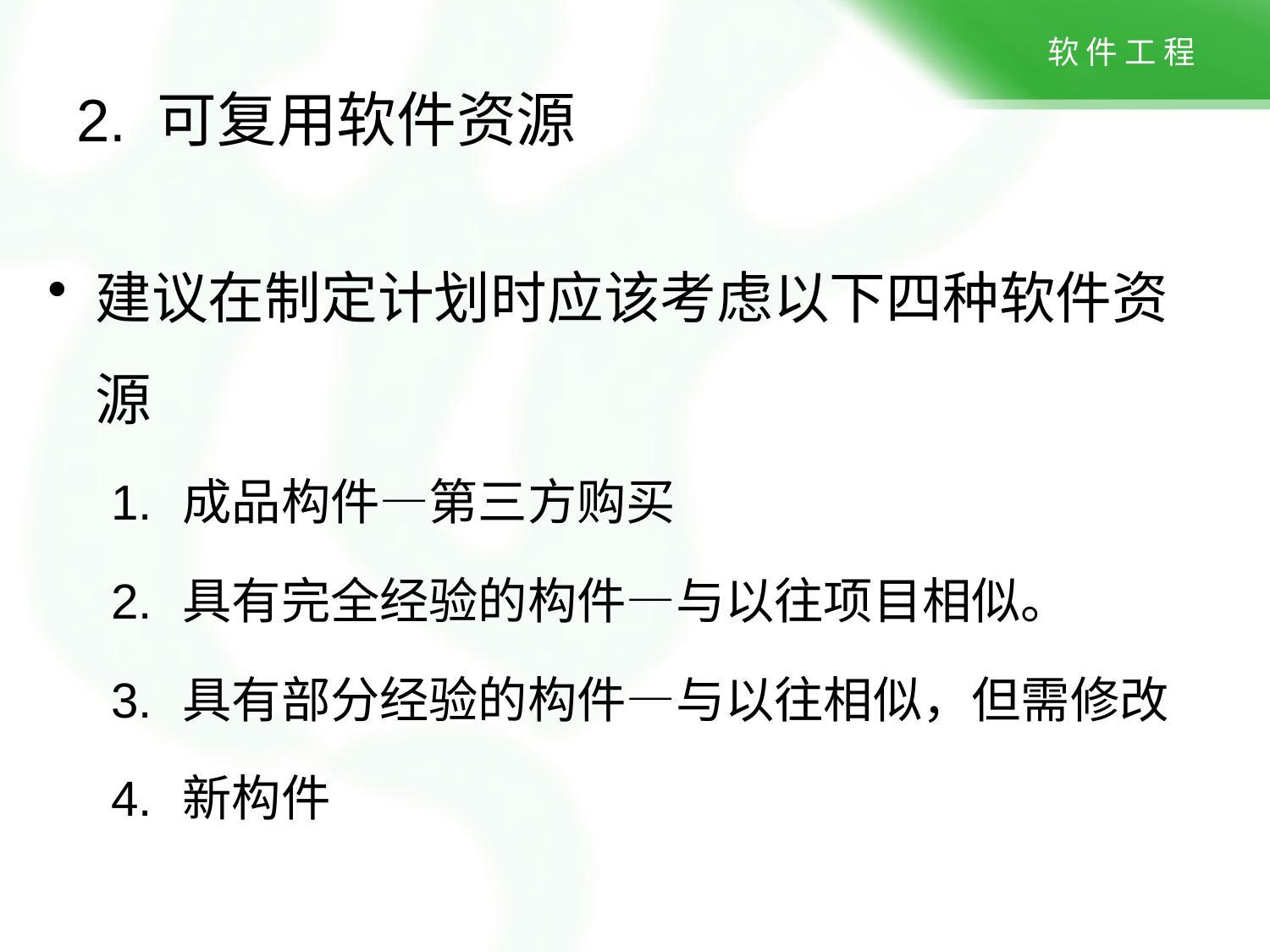

# 2. 可复用软件资源
建议在制定计划时应该考虑以下四种软件资源
成品构件—第三方购买
具有完全经验的构件—与以往项目相似。
具有部分经验的构件—与以往相似，但需修改
新构件